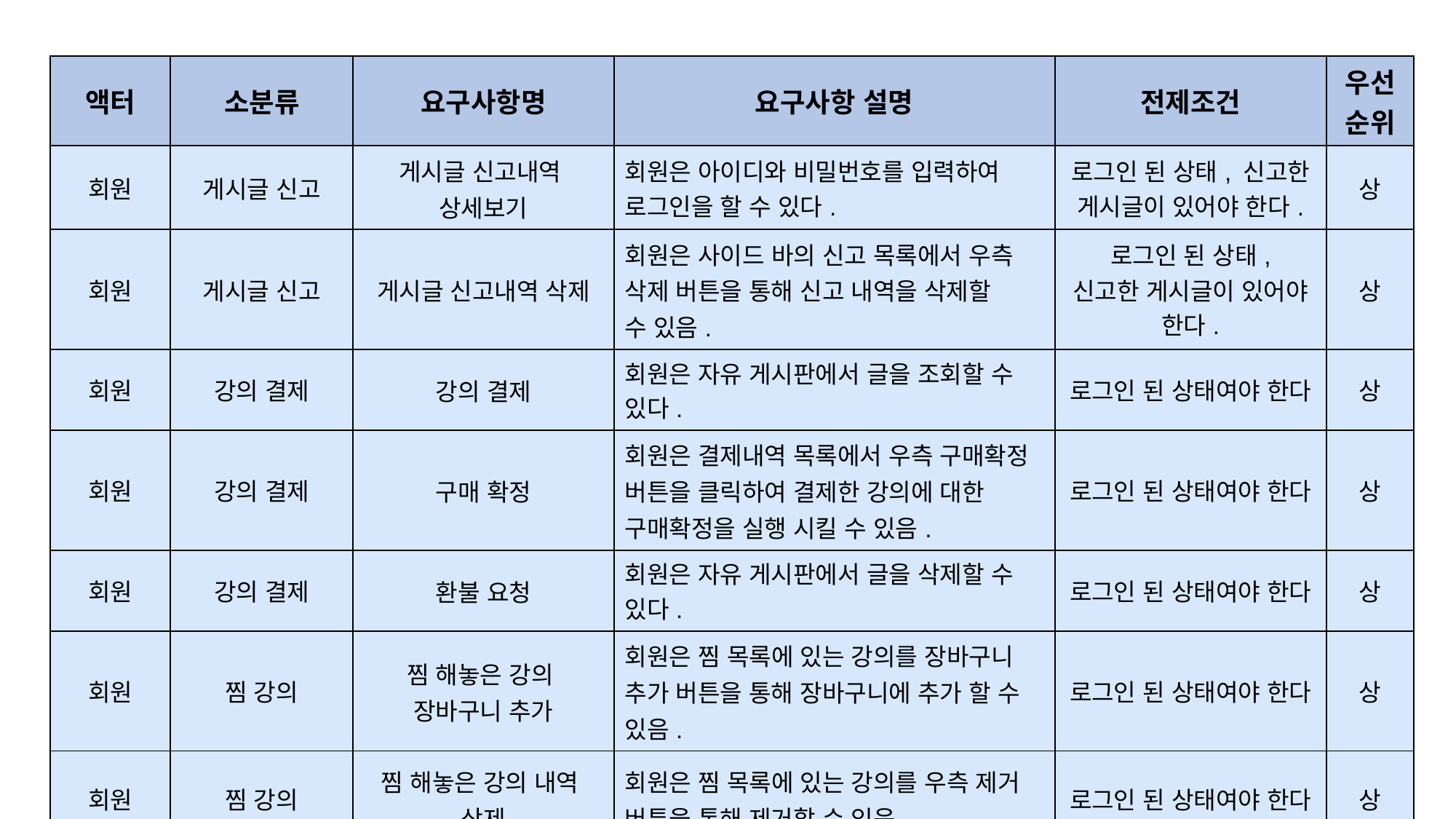

| 액터 | 소분류 | 요구사항명 | 요구사항 설명 | 전제조건 | 우선순위 |
| --- | --- | --- | --- | --- | --- |
| 회원 | 게시글 신고 | 게시글 신고내역 상세보기 | 회원은 아이디와 비밀번호를 입력하여 로그인을 할 수 있다. | 로그인 된 상태, 신고한 게시글이 있어야 한다. | 상 |
| 회원 | 게시글 신고 | 게시글 신고내역 삭제 | 회원은 사이드 바의 신고 목록에서 우측 삭제 버튼을 통해 신고 내역을 삭제할 수 있음. | 로그인 된 상태, 신고한 게시글이 있어야 한다. | 상 |
| 회원 | 강의 결제 | 강의 결제 | 회원은 자유 게시판에서 글을 조회할 수 있다. | 로그인 된 상태여야 한다 | 상 |
| 회원 | 강의 결제 | 구매 확정 | 회원은 결제내역 목록에서 우측 구매확정 버튼을 클릭하여 결제한 강의에 대한 구매확정을 실행 시킬 수 있음. | 로그인 된 상태여야 한다 | 상 |
| 회원 | 강의 결제 | 환불 요청 | 회원은 자유 게시판에서 글을 삭제할 수 있다. | 로그인 된 상태여야 한다 | 상 |
| 회원 | 찜 강의 | 찜 해놓은 강의 장바구니 추가 | 회원은 찜 목록에 있는 강의를 장바구니 추가 버튼을 통해 장바구니에 추가 할 수 있음. | 로그인 된 상태여야 한다 | 상 |
| 회원 | 찜 강의 | 찜 해놓은 강의 내역 삭제 | 회원은 찜 목록에 있는 강의를 우측 제거 버튼을 통해 제거할 수 있음. | 로그인 된 상태여야 한다 | 상 |